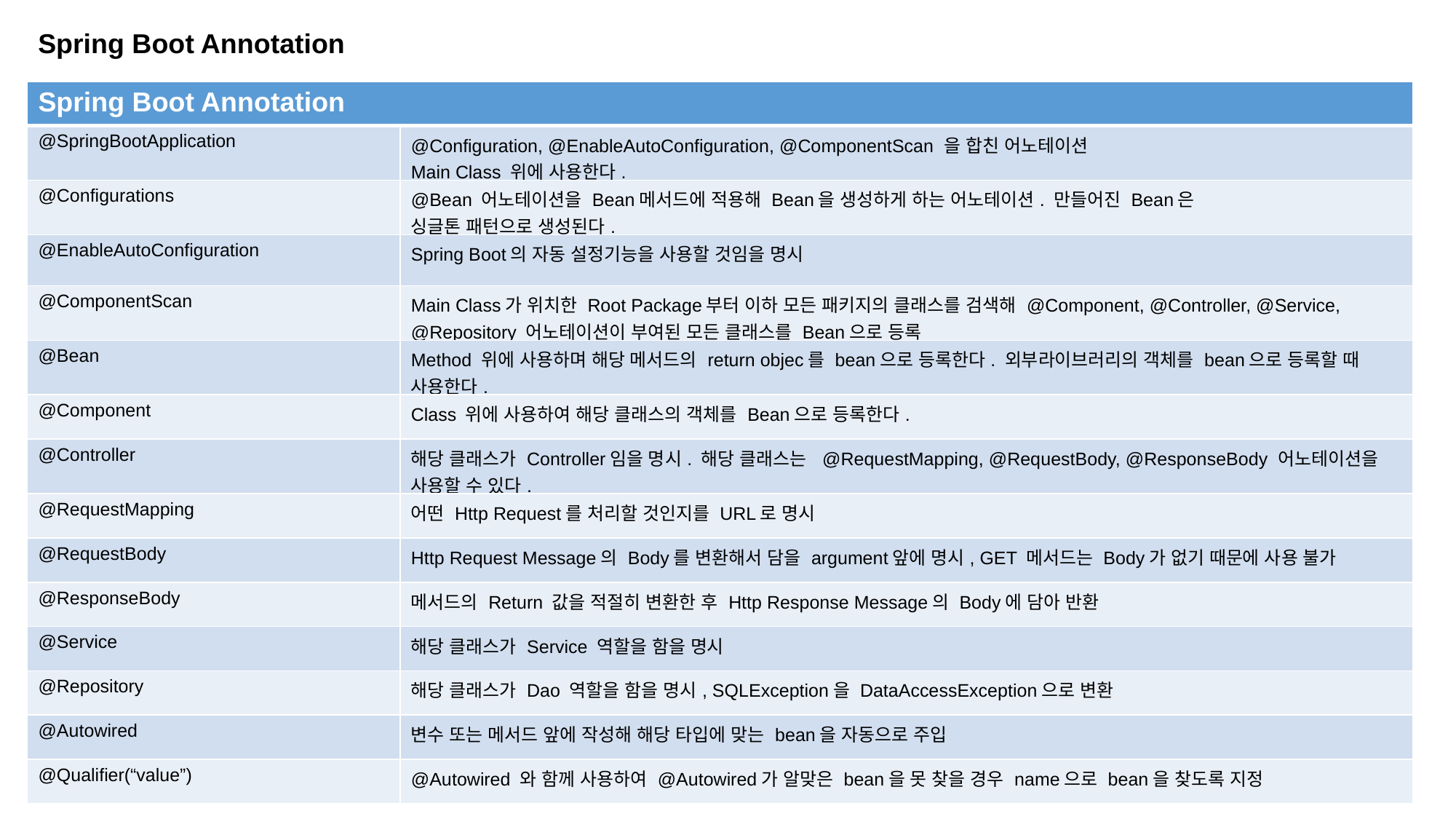

Spring Boot Annotation
| Spring Boot Annotation |  |
| --- | --- |
| @SpringBootApplication | @Configuration, @EnableAutoConfiguration, @ComponentScan 을 합친 어노테이션 Main Class 위에 사용한다. |
| @Configurations | @Bean 어노테이션을 Bean메서드에 적용해 Bean을 생성하게 하는 어노테이션. 만들어진 Bean은 싱글톤 패턴으로 생성된다. |
| @EnableAutoConfiguration | Spring Boot의 자동 설정기능을 사용할 것임을 명시 |
| @ComponentScan | Main Class가 위치한 Root Package부터 이하 모든 패키지의 클래스를 검색해 @Component, @Controller, @Service, @Repository 어노테이션이 부여된 모든 클래스를 Bean으로 등록 |
| @Bean | Method 위에 사용하며 해당 메서드의 return objec를 bean으로 등록한다. 외부라이브러리의 객체를 bean으로 등록할 때 사용한다. |
| @Component | Class 위에 사용하여 해당 클래스의 객체를 Bean으로 등록한다. |
| @Controller | 해당 클래스가 Controller임을 명시. 해당 클래스는 @RequestMapping, @RequestBody, @ResponseBody 어노테이션을 사용할 수 있다. |
| @RequestMapping | 어떤 Http Request를 처리할 것인지를 URL로 명시 |
| @RequestBody | Http Request Message의 Body를 변환해서 담을 argument앞에 명시, GET 메서드는 Body가 없기 때문에 사용 불가 |
| @ResponseBody | 메서드의 Return 값을 적절히 변환한 후 Http Response Message의 Body에 담아 반환 |
| @Service | 해당 클래스가 Service 역할을 함을 명시 |
| @Repository | 해당 클래스가 Dao 역할을 함을 명시, SQLException을 DataAccessException으로 변환 |
| @Autowired | 변수 또는 메서드 앞에 작성해 해당 타입에 맞는 bean을 자동으로 주입 |
| @Qualifier(“value”) | @Autowired 와 함께 사용하여 @Autowired가 알맞은 bean을 못 찾을 경우 name으로 bean을 찾도록 지정 |